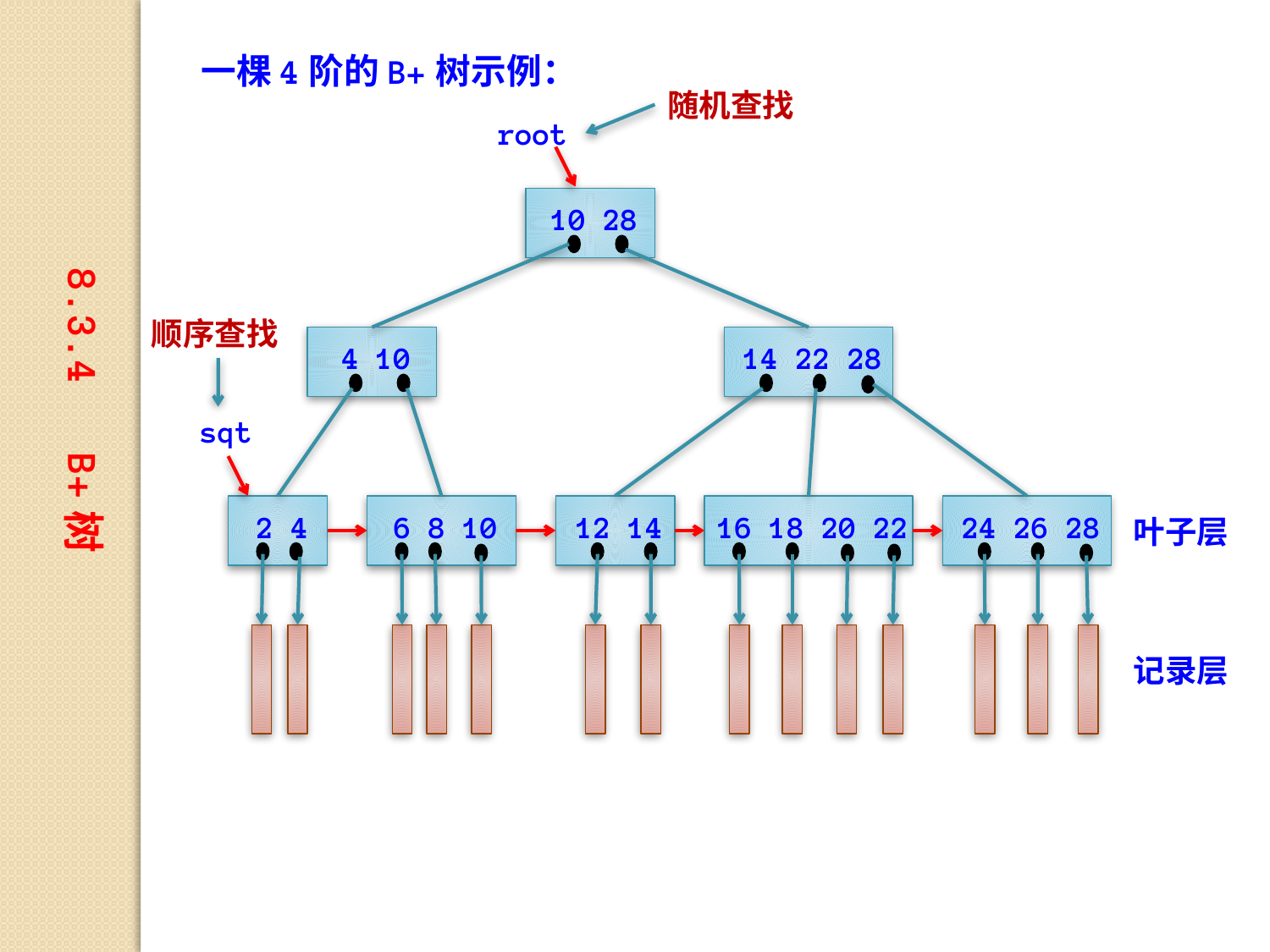

一棵4阶的B+树示例：
随机查找
root
10 28

4 10
14 22 28

sqt
2 4
6 8 10
12 14
16 18 20 22
24 26 28
叶子层

记录层
8.3.4   B+树
顺序查找